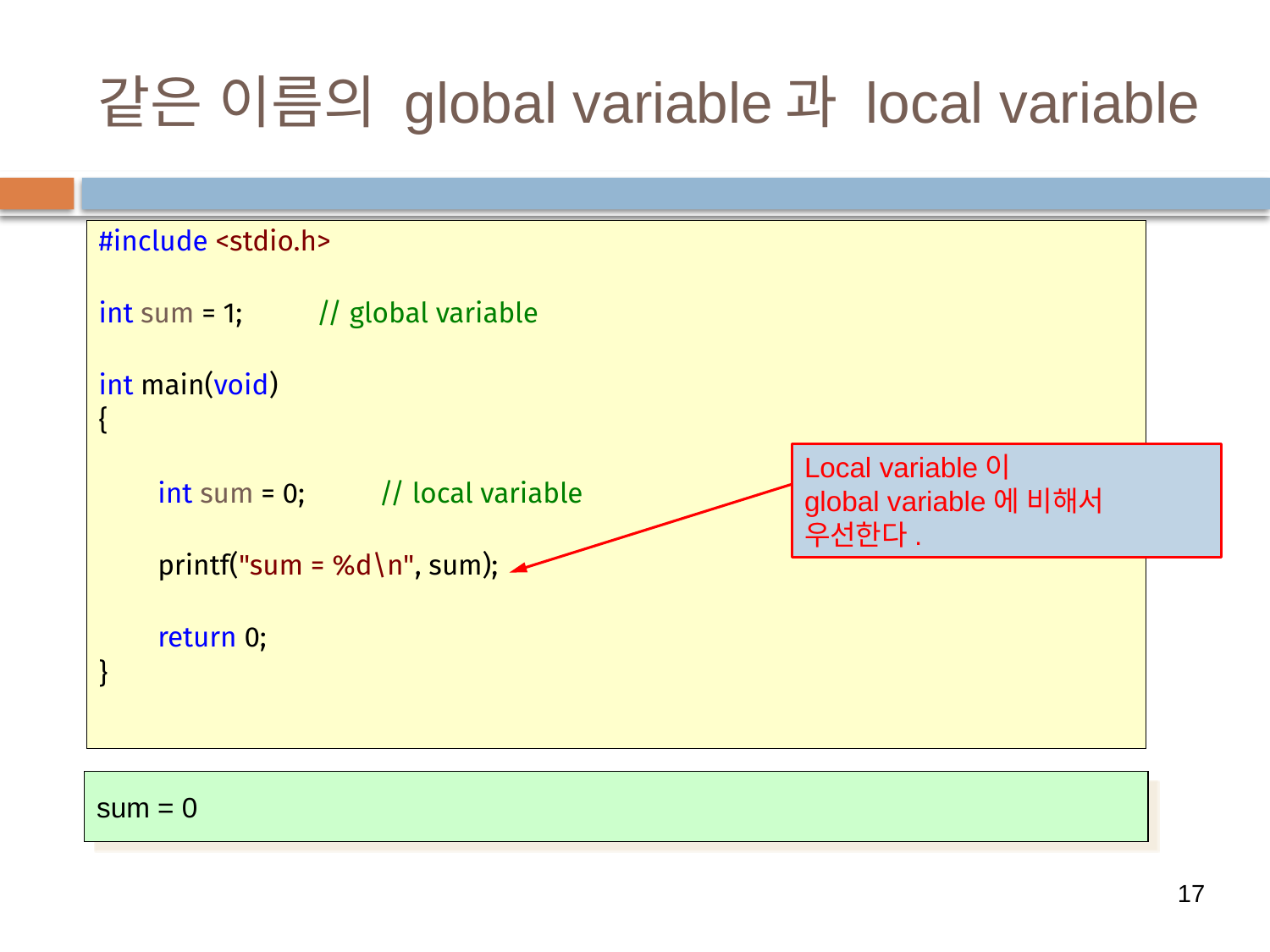

# 같은 이름의 global variable과 local variable
#include <stdio.h>

int sum = 1;          // global variable

int main(void)
{

        int sum = 0;          // local variable

        printf("sum = %d\n", sum);

        return 0;
}
Local variable이
global variable에 비해서 우선한다.
sum = 0
17